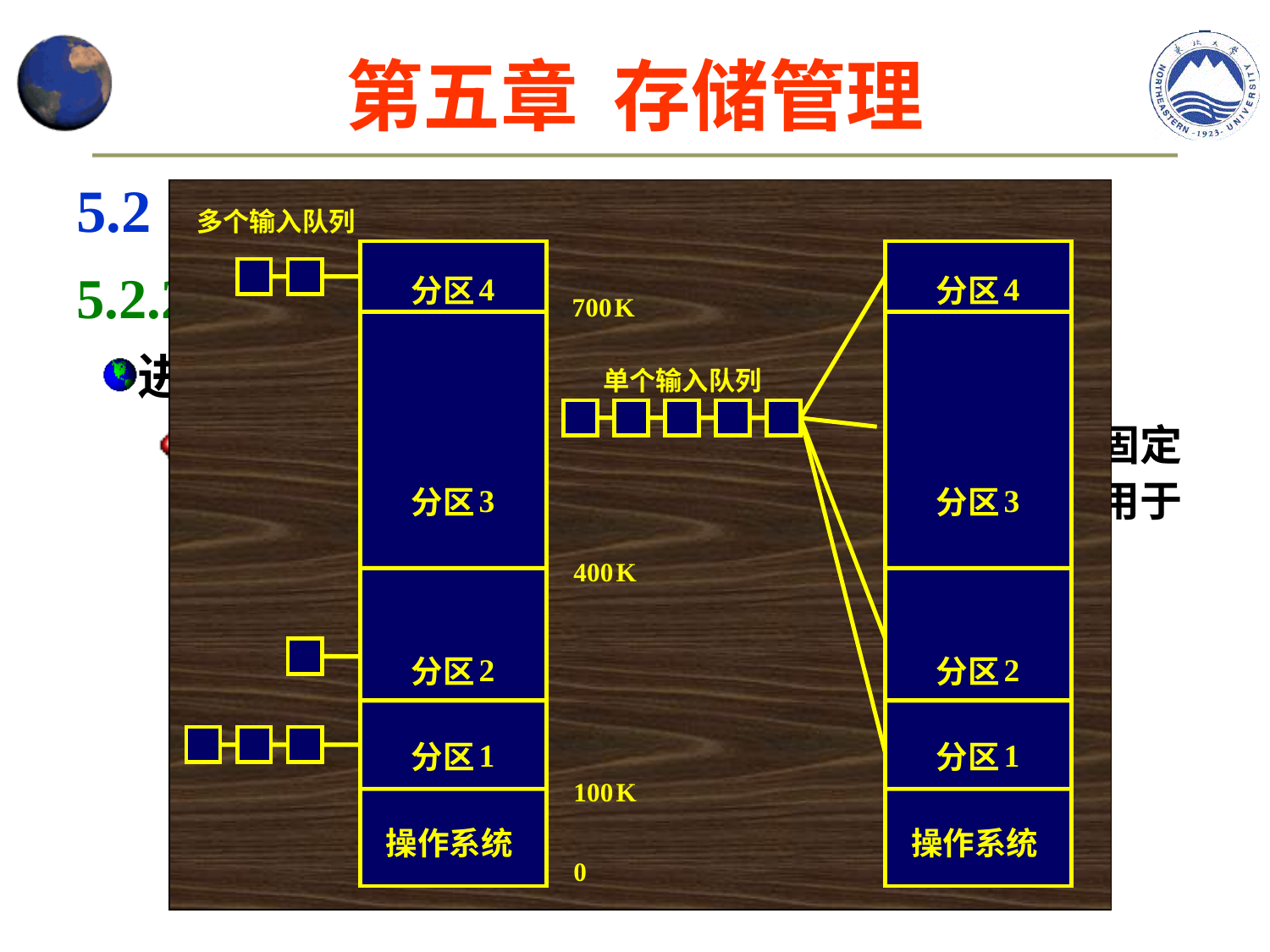

第五章  存储管理
5.2 分区存储管理
5.2.2 固定分区 (fixed partitioning)
进程的放置算法
固定分区的进程队列：多队列适用于大小不等的固定分区；单队列适用于大小相同的固定分区，也可用于大小不等的情况

多个输入队列

4
4
分区
分区

700
K

单个输入队列

3
3
分区
分区

400
K

2
2
分区
分区

1
1
分区
分区

100
K

操作系统
操作系统

0